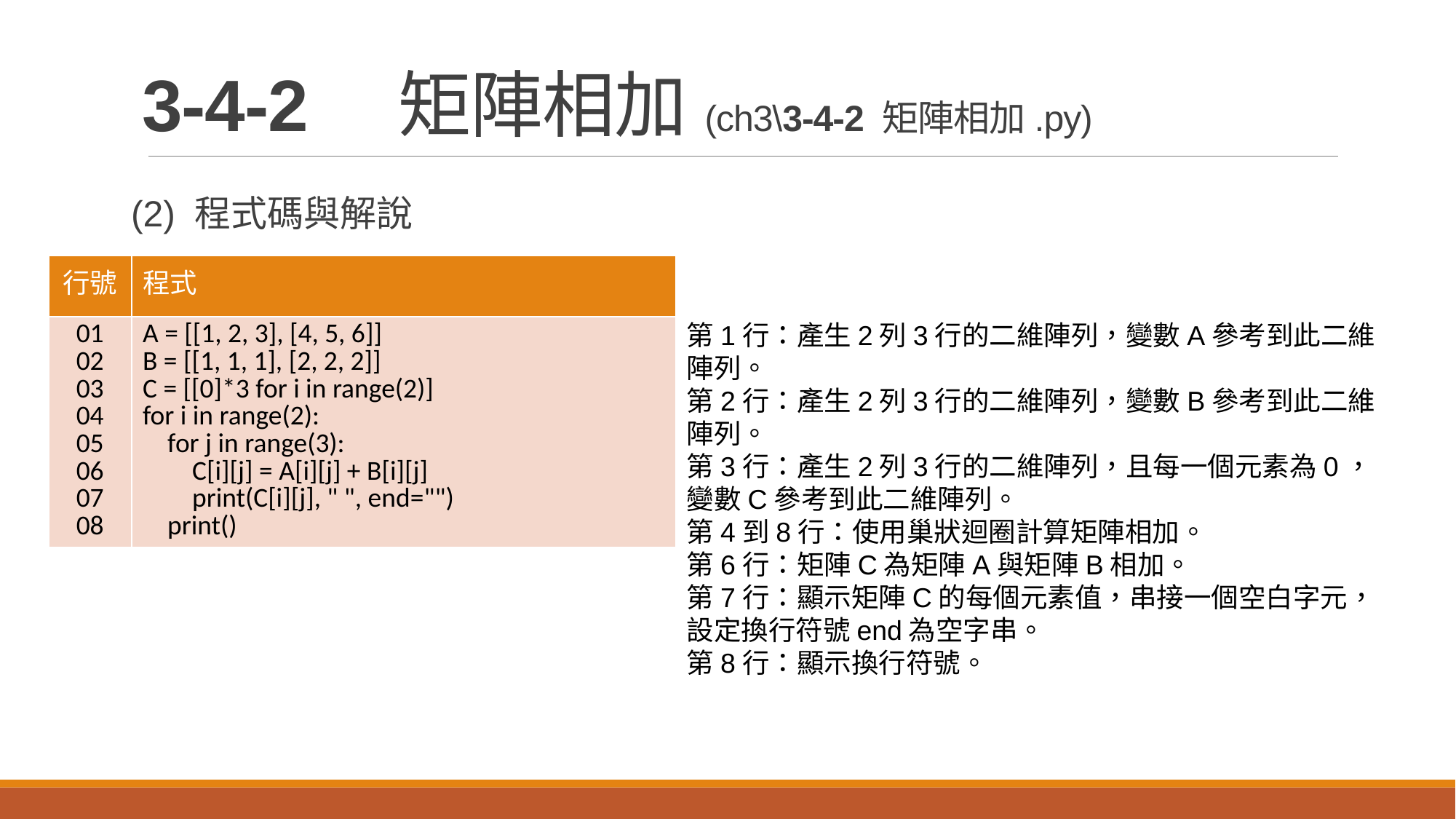

# 3-4-2　矩陣相加(ch3\3-4-2 矩陣相加.py)
(2) 程式碼與解說

| 行號 | 程式 |
| --- | --- |
| 01 02 03 04 05 06 07 08 | A = [[1, 2, 3], [4, 5, 6]] B = [[1, 1, 1], [2, 2, 2]] C = [[0]\*3 for i in range(2)] for i in range(2): for j in range(3): C[i][j] = A[i][j] + B[i][j] print(C[i][j], " ", end="") print() |
第1行：產生2列3行的二維陣列，變數A參考到此二維陣列。
第2行：產生2列3行的二維陣列，變數B參考到此二維陣列。
第3行：產生2列3行的二維陣列，且每一個元素為0，變數C參考到此二維陣列。
第4到8行：使用巢狀迴圈計算矩陣相加。
第6行：矩陣C為矩陣A與矩陣B相加。
第7行：顯示矩陣C的每個元素值，串接一個空白字元，設定換行符號end為空字串。
第8行：顯示換行符號。